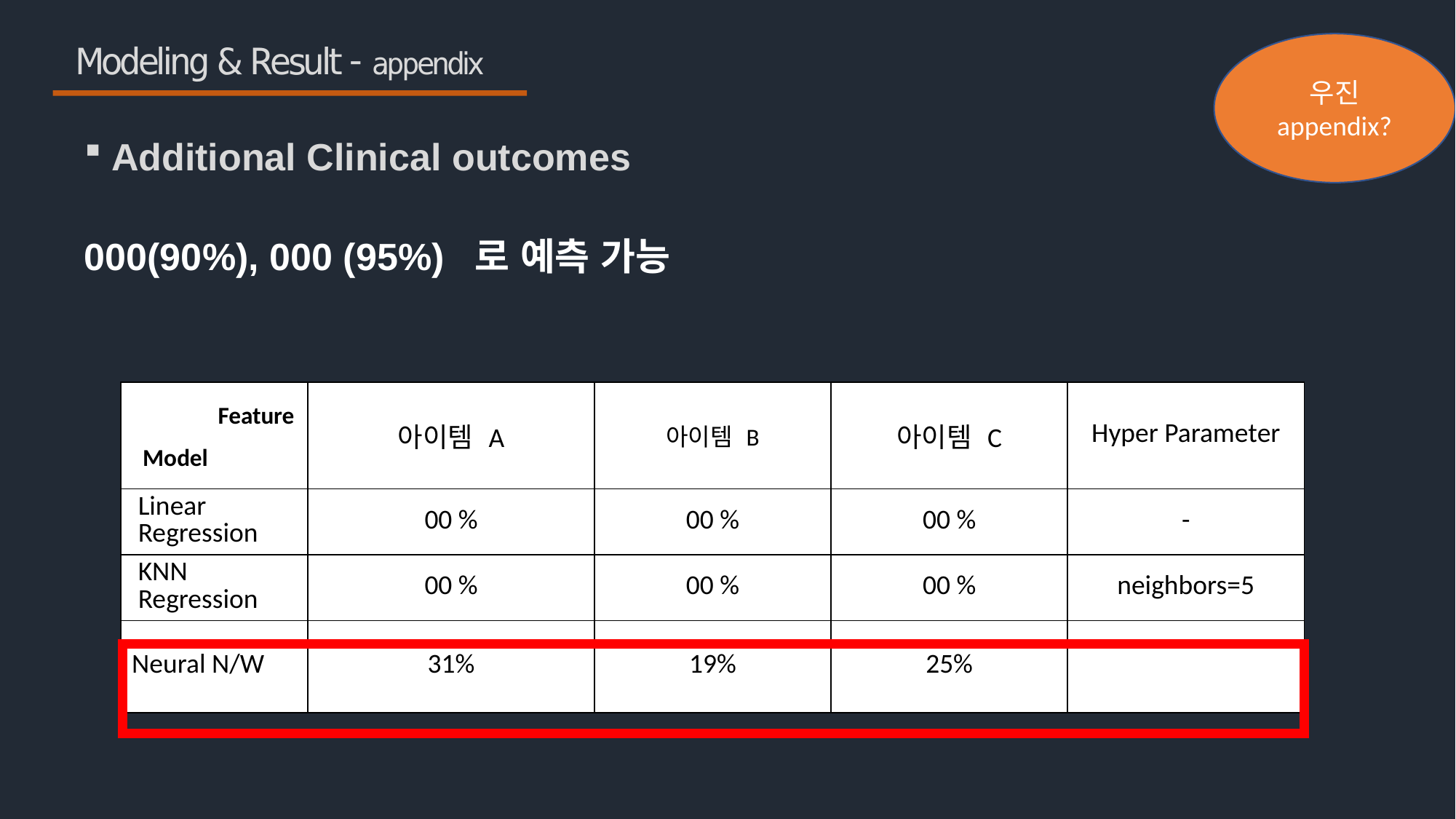

# Modeling & Result - appendix
우진
appendix?

Additional Clinical outcomes
000(90%), 000 (95%)  로 예측 가능
|  | 아이템 A | 아이템 B | 아이템 C | Hyper Parameter |
| --- | --- | --- | --- | --- |
| Linear Regression | 00 % | 00 % | 00 % | - |
| KNN Regression | 00 % | 00 % | 00 % | neighbors=5 |
| Neural N/W | 31% | 19% | 25% |  |
Feature
Model